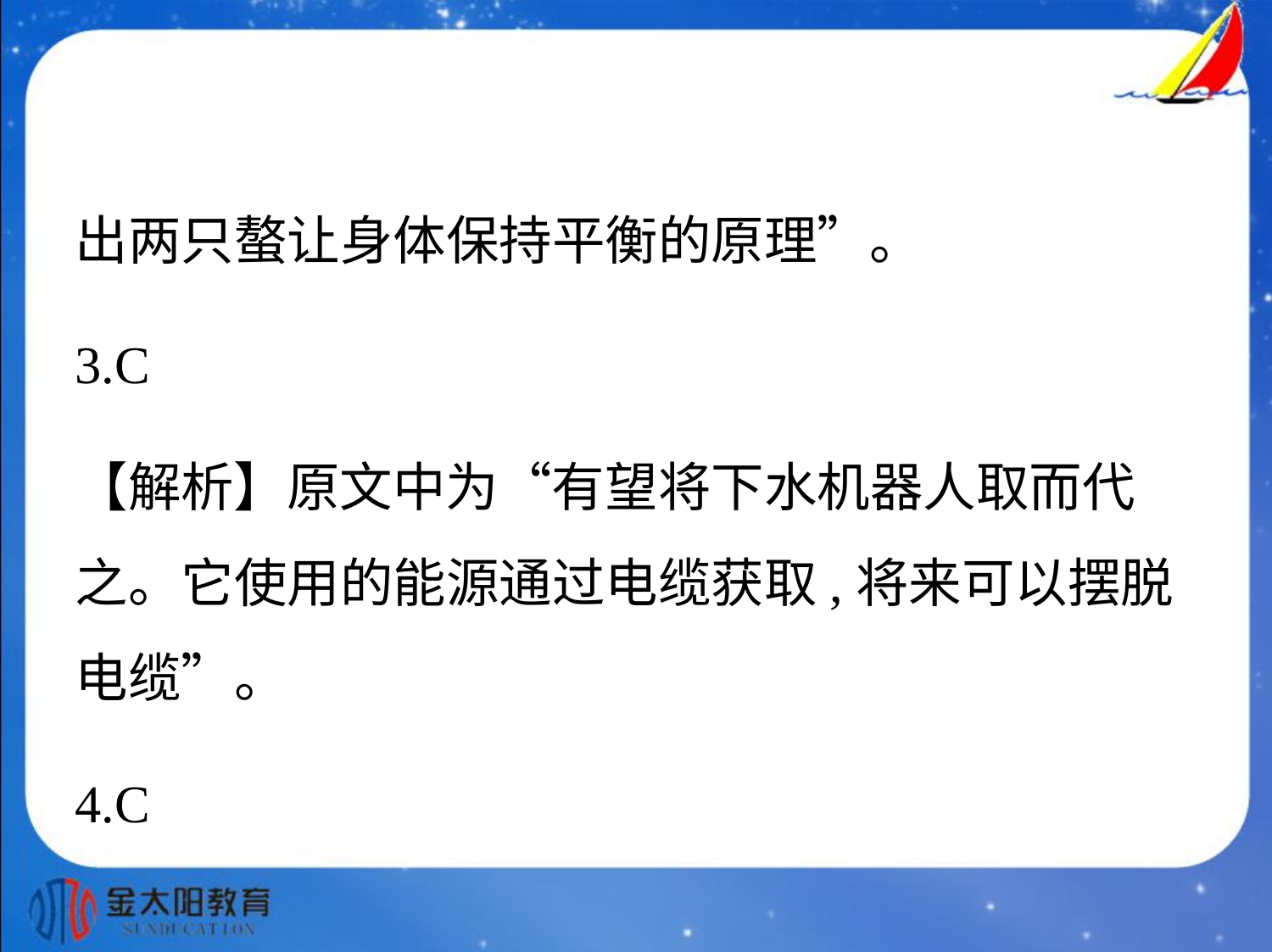

出两只螯让身体保持平衡的原理”。
3.C
【解析】原文中为“有望将下水机器人取而代
之。它使用的能源通过电缆获取,将来可以摆脱
电缆”。
4.C